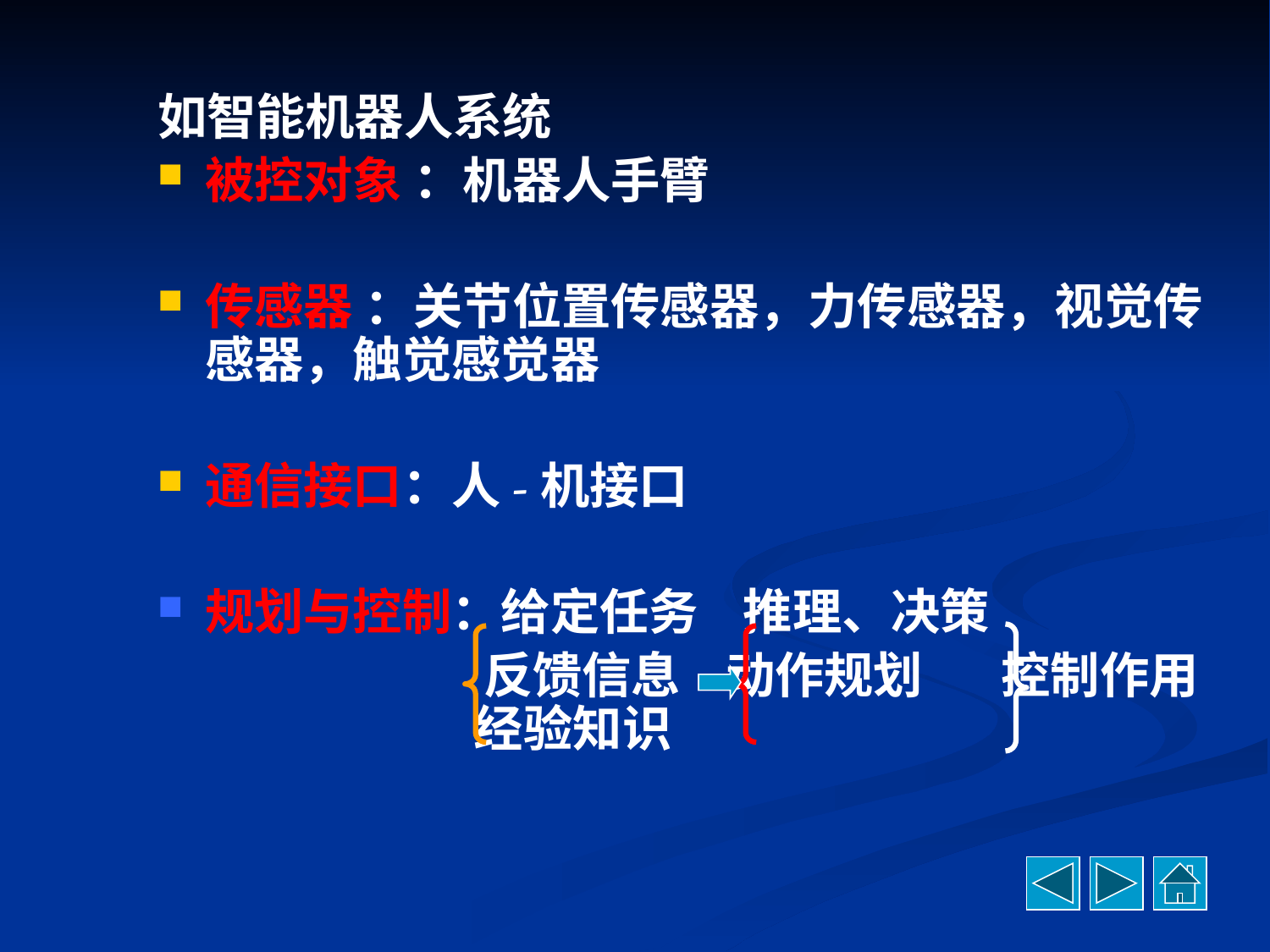

如智能机器人系统
被控对象 ：机器人手臂

传感器 ：关节位置传感器，力传感器，视觉传感器，触觉感觉器

通信接口：人-机接口

规划与控制：给定任务    推理、决策
                            反馈信息    动作规划       控制作用
                        经验知识